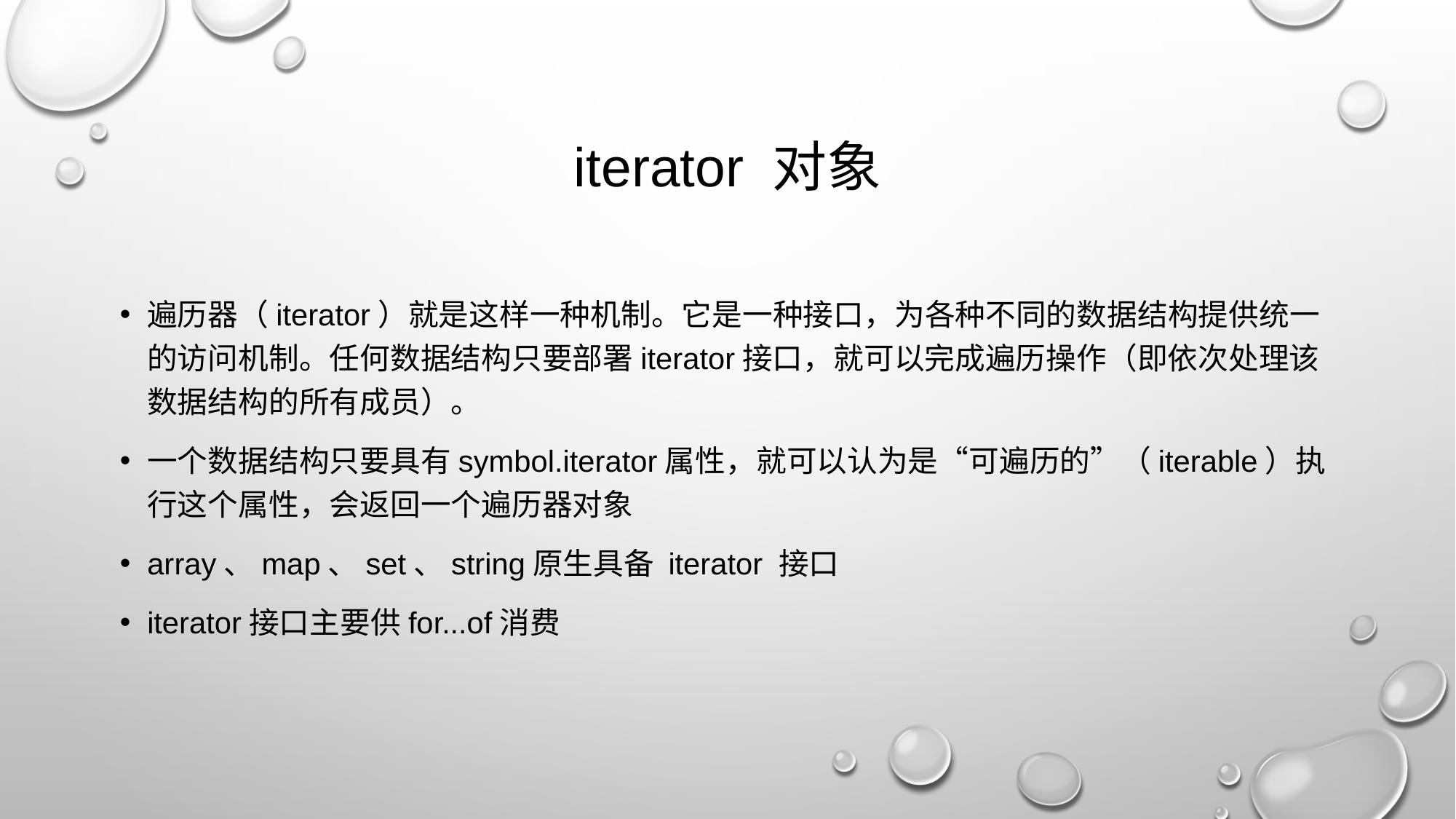

# iterator 对象
遍历器（iterator）就是这样一种机制。它是一种接口，为各种不同的数据结构提供统一的访问机制。任何数据结构只要部署iterator接口，就可以完成遍历操作（即依次处理该数据结构的所有成员）。
一个数据结构只要具有symbol.iterator属性，就可以认为是“可遍历的”（iterable）执行这个属性，会返回一个遍历器对象
array、map、set、string原生具备 iterator 接口
iterator接口主要供for...of消费